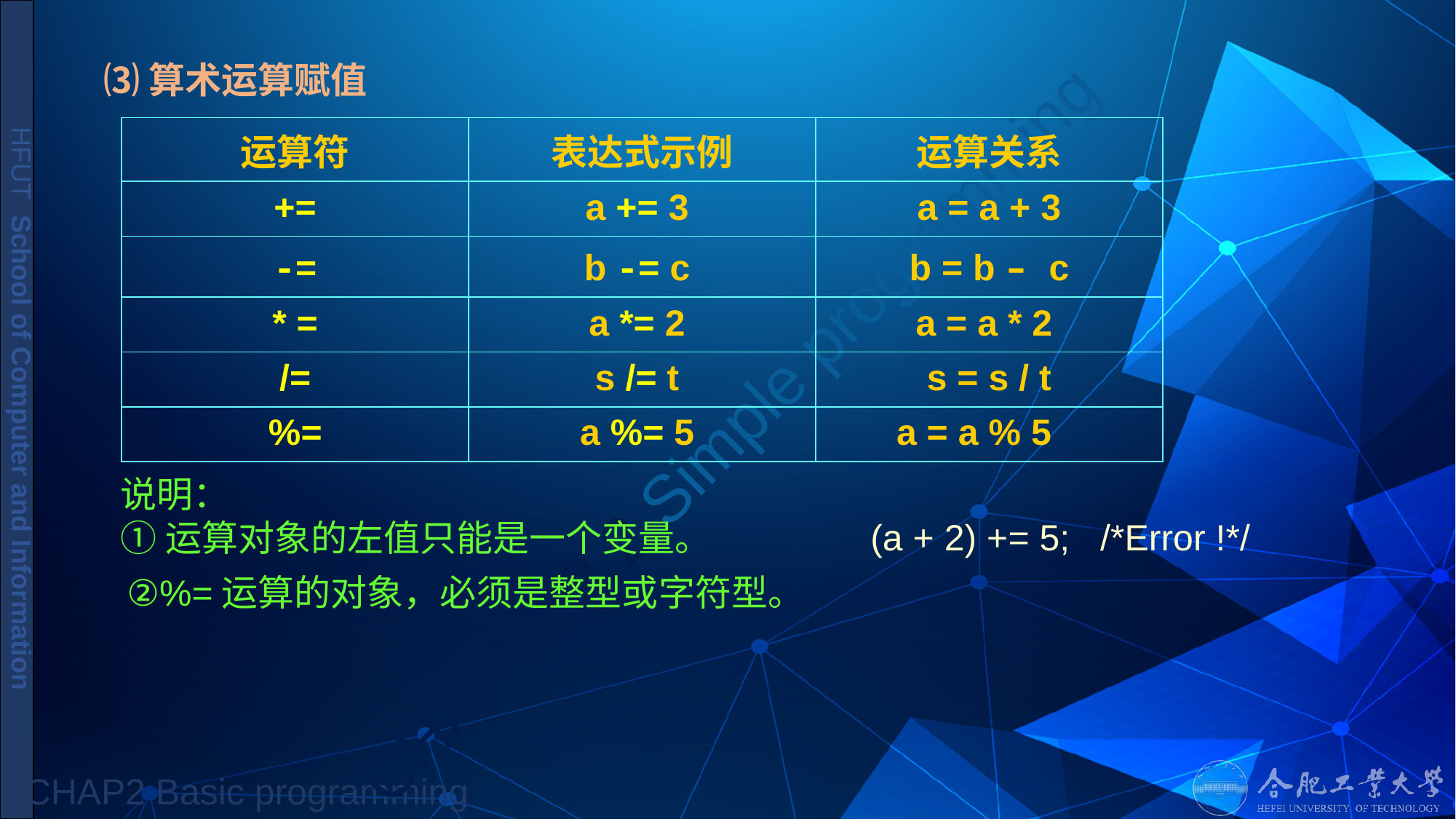

# ⑶算术运算赋值
| 运算符 | 表达式示例 | 运算关系 |
| --- | --- | --- |
| += | a += 3 | a = a + 3 |
| -= | b -= c | b = b – c |
| \* = | a \*= 2 | a = a \* 2 |
| /= | s /= t | s = s / t |
| %= | a %= 5 | a = a % 5 |
说明：
①运算对象的左值只能是一个变量。
(a + 2) += 5;   /*Error !*/
②%=运算的对象，必须是整型或字符型。